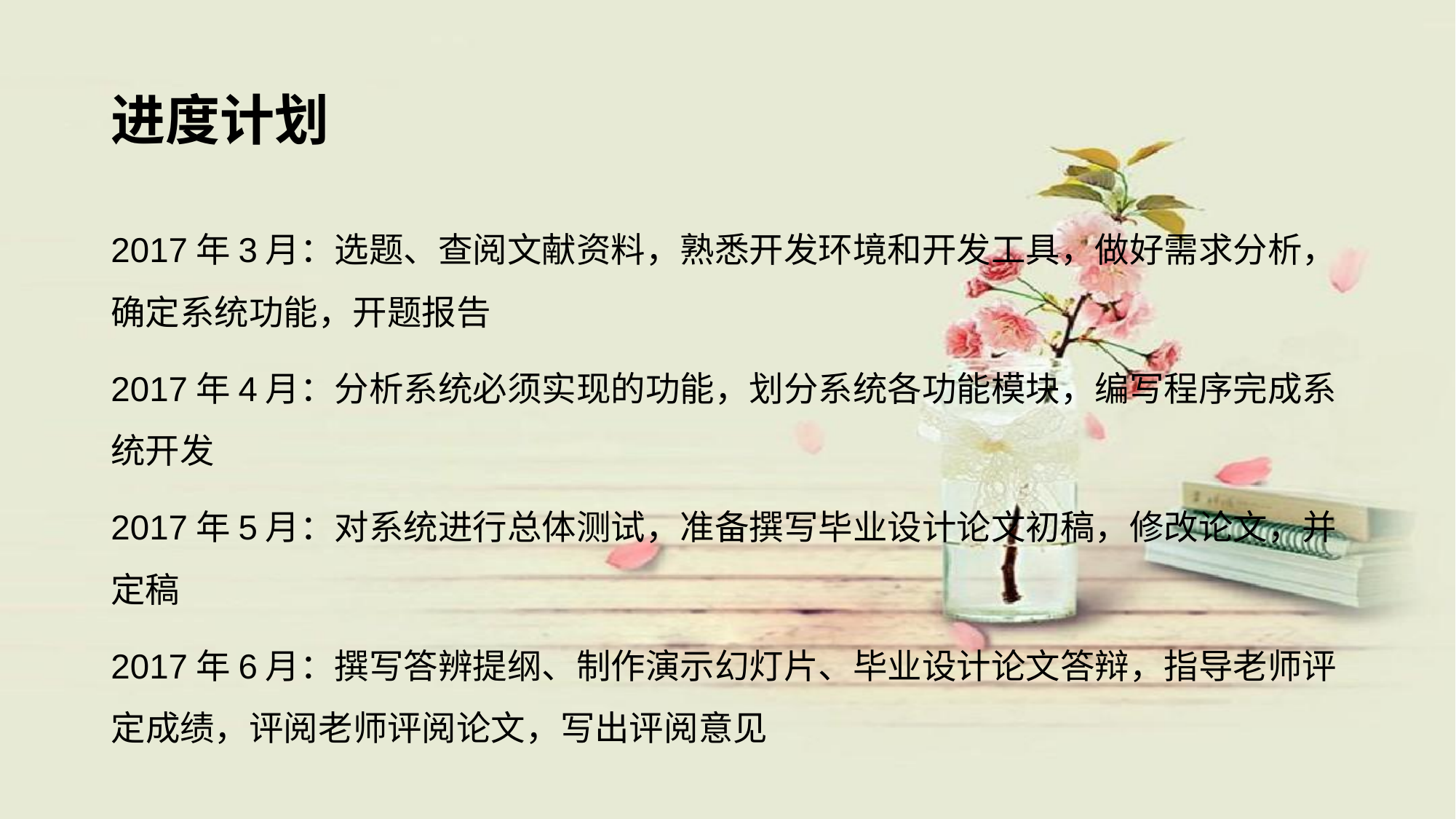

# 进度计划
2017年3月：选题、查阅文献资料，熟悉开发环境和开发工具，做好需求分析，确定系统功能，开题报告
2017年4月：分析系统必须实现的功能，划分系统各功能模块，编写程序完成系统开发
2017年5月：对系统进行总体测试，准备撰写毕业设计论文初稿，修改论文，并定稿
2017年6月：撰写答辨提纲、制作演示幻灯片、毕业设计论文答辩，指导老师评定成绩，评阅老师评阅论文，写出评阅意见